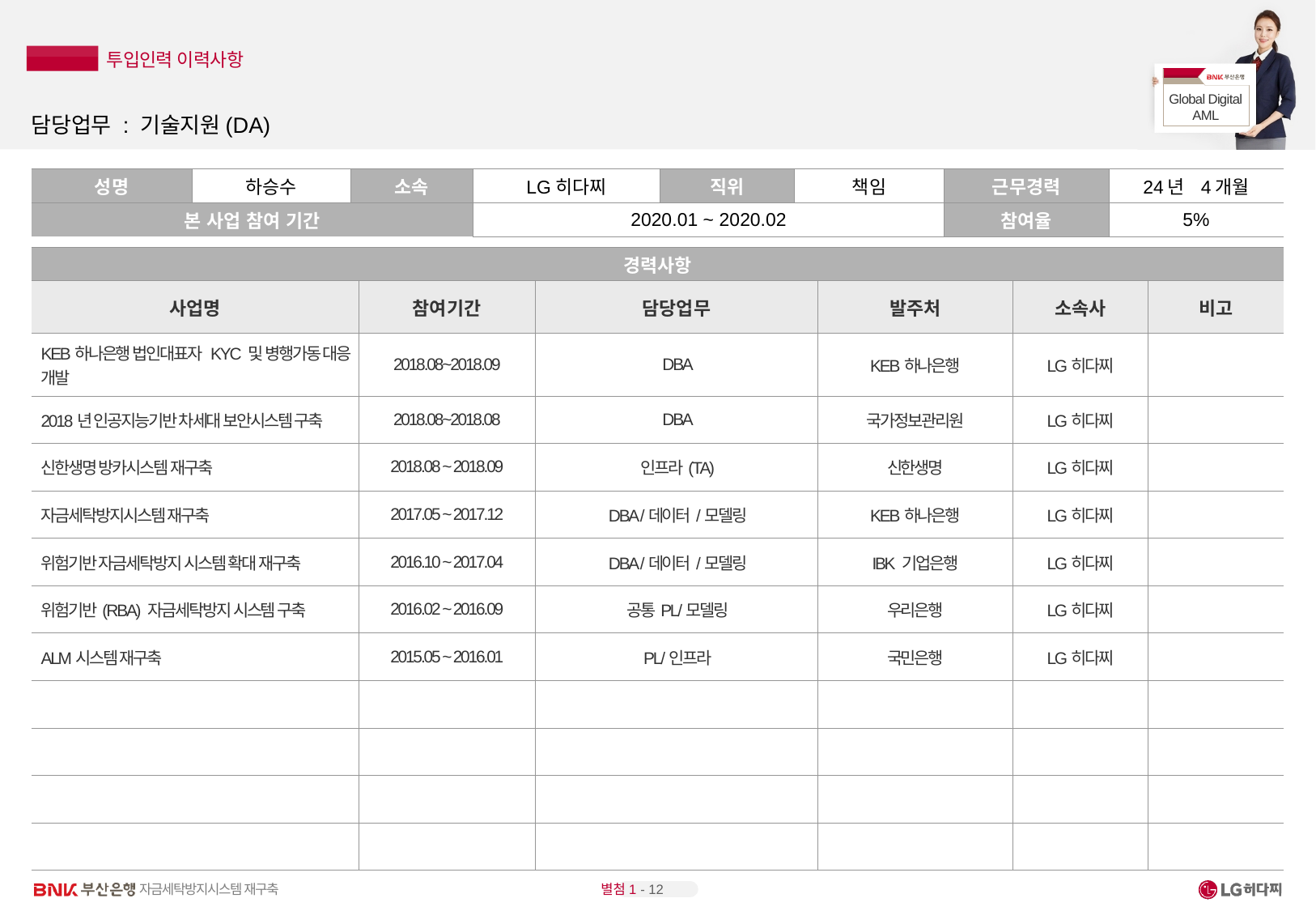

# 담당업무 : 기술지원(DA)
| 성명 | 하승수 | 소속 | LG히다찌 | 직위 | 책임 | 근무경력 | 24년 4개월 |
| --- | --- | --- | --- | --- | --- | --- | --- |
| 본 사업 참여 기간 |  |  | 2020.01 ~ 2020.02 |  |  | 참여율 | 5% |
| 경력사항 |  |  |  |  |  |
| --- | --- | --- | --- | --- | --- |
| 사업명 | 참여기간 | 담당업무 | 발주처 | 소속사 | 비고 |
| KEB하나은행 법인대표자 KYC 및 병행가동 대응 개발 | 2018.08~2018.09 | DBA | KEB하나은행 | LG히다찌 |  |
| 2018년 인공지능기반 차세대 보안시스템 구축 | 2018.08~2018.08 | DBA | 국가정보관리원 | LG히다찌 |  |
| 신한생명 방카시스템 재구축 | 2018.08 ~ 2018.09 | 인프라(TA) | 신한생명 | LG히다찌 |  |
| 자금세탁방지시스템 재구축 | 2017.05 ~ 2017.12 | DBA /데이터/모델링 | KEB하나은행 | LG히다찌 |  |
| 위험기반 자금세탁방지 시스템 확대 재구축 | 2016.10 ~ 2017.04 | DBA /데이터/모델링 | IBK 기업은행 | LG히다찌 |  |
| 위험기반(RBA) 자금세탁방지 시스템 구축 | 2016.02 ~ 2016.09 | 공통PL/모델링 | 우리은행 | LG히다찌 |  |
| ALM시스템 재구축 | 2015.05 ~ 2016.01 | PL/인프라 | 국민은행 | LG히다찌 |  |
|  |  |  |  |  |  |
|  |  |  |  |  |  |
|  |  |  |  |  |  |
|  |  |  |  |  |  |
별첨1 - 12